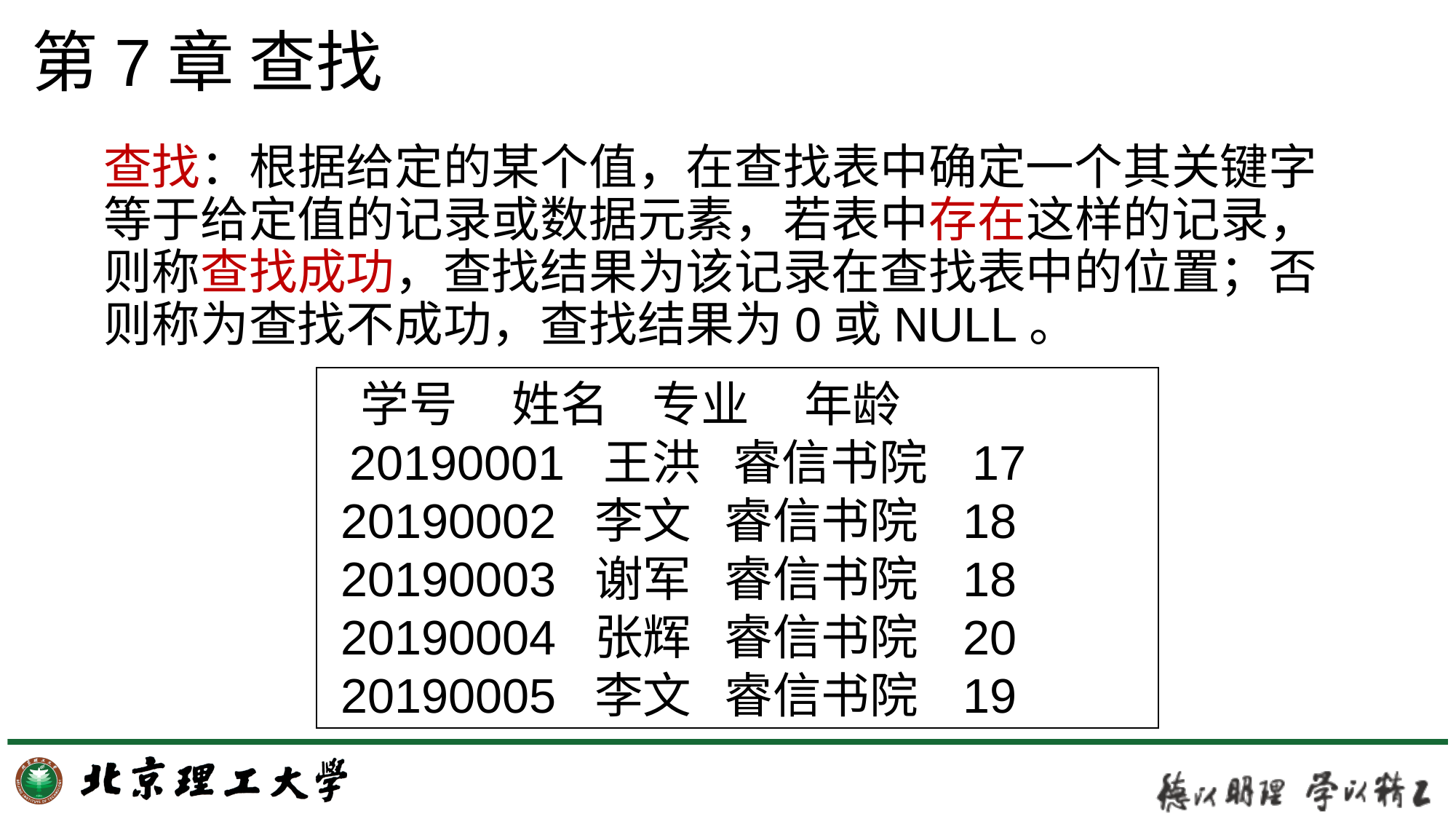

# 第7章 查找
查找：根据给定的某个值，在查找表中确定一个其关键字等于给定值的记录或数据元素，若表中存在这样的记录，则称查找成功，查找结果为该记录在查找表中的位置；否则称为查找不成功，查找结果为0或NULL。
  学号     姓名    专业     年龄
 20190001  王洪   睿信书院   17
 20190002  李文   睿信书院   18
 20190003  谢军   睿信书院   18
 20190004  张辉   睿信书院   20
 20190005  李文   睿信书院   19